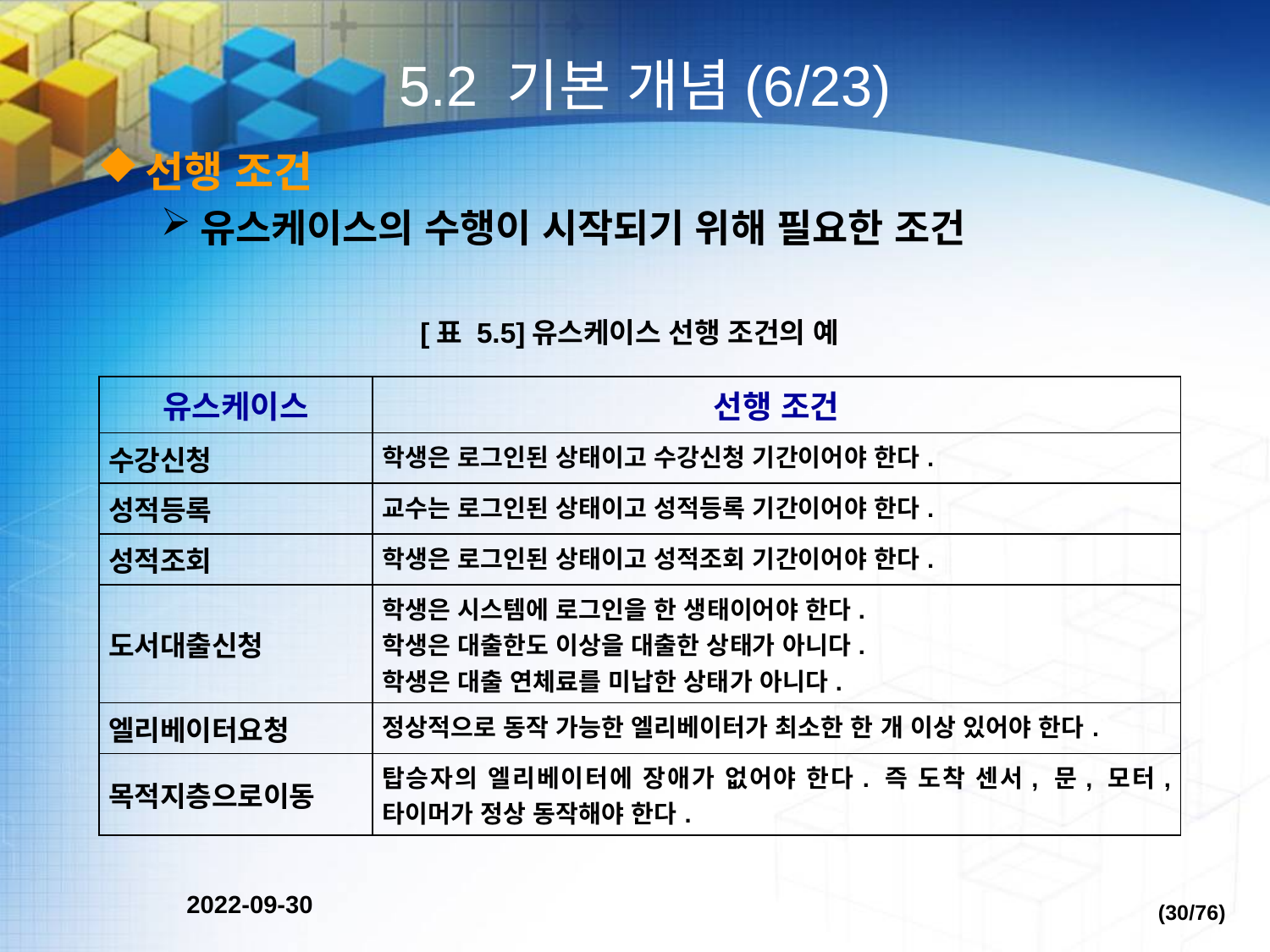

# 5.2 기본 개념(6/23)
선행 조건
유스케이스의 수행이 시작되기 위해 필요한 조건

[표 5.5]유스케이스 선행 조건의 예
| 유스케이스 | 선행 조건 |
| --- | --- |
| 수강신청 | 학생은 로그인된 상태이고 수강신청 기간이어야 한다. |
| 성적등록 | 교수는 로그인된 상태이고 성적등록 기간이어야 한다. |
| 성적조회 | 학생은 로그인된 상태이고 성적조회 기간이어야 한다. |
| 도서대출신청 | 학생은 시스템에 로그인을 한 생태이어야 한다. 학생은 대출한도 이상을 대출한 상태가 아니다. 학생은 대출 연체료를 미납한 상태가 아니다. |
| 엘리베이터요청 | 정상적으로 동작 가능한 엘리베이터가 최소한 한 개 이상 있어야 한다. |
| 목적지층으로이동 | 탑승자의 엘리베이터에 장애가 없어야 한다. 즉 도착 센서, 문, 모터, 타이머가 정상 동작해야 한다. |
(30/76)
2022-09-30